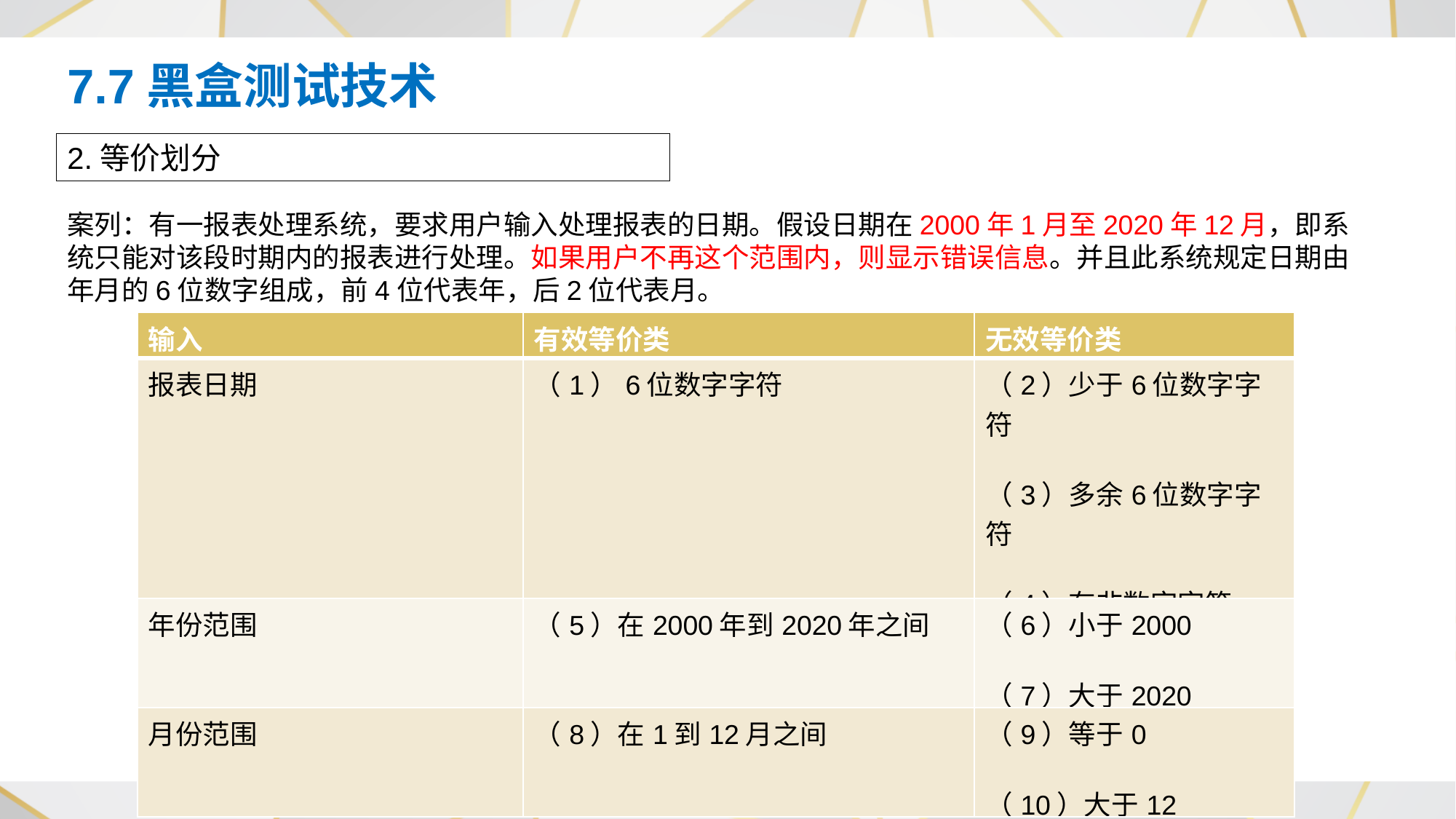

7.7黑盒测试技术
2.等价划分
案列：有一报表处理系统，要求用户输入处理报表的日期。假设日期在2000年1月至2020年12月，即系统只能对该段时期内的报表进行处理。如果用户不再这个范围内，则显示错误信息。并且此系统规定日期由年月的6位数字组成，前4位代表年，后2位代表月。
| 输入 | 有效等价类 | 无效等价类 |
| --- | --- | --- |
| 报表日期 | （1）6位数字字符 | （2）少于6位数字字符 （3）多余6位数字字符 （4）有非数字字符 |
| 年份范围 | （5）在2000年到2020年之间 | （6）小于2000 （7）大于2020 |
| 月份范围 | （8）在1到12月之间 | （9）等于0 （10）大于12 |